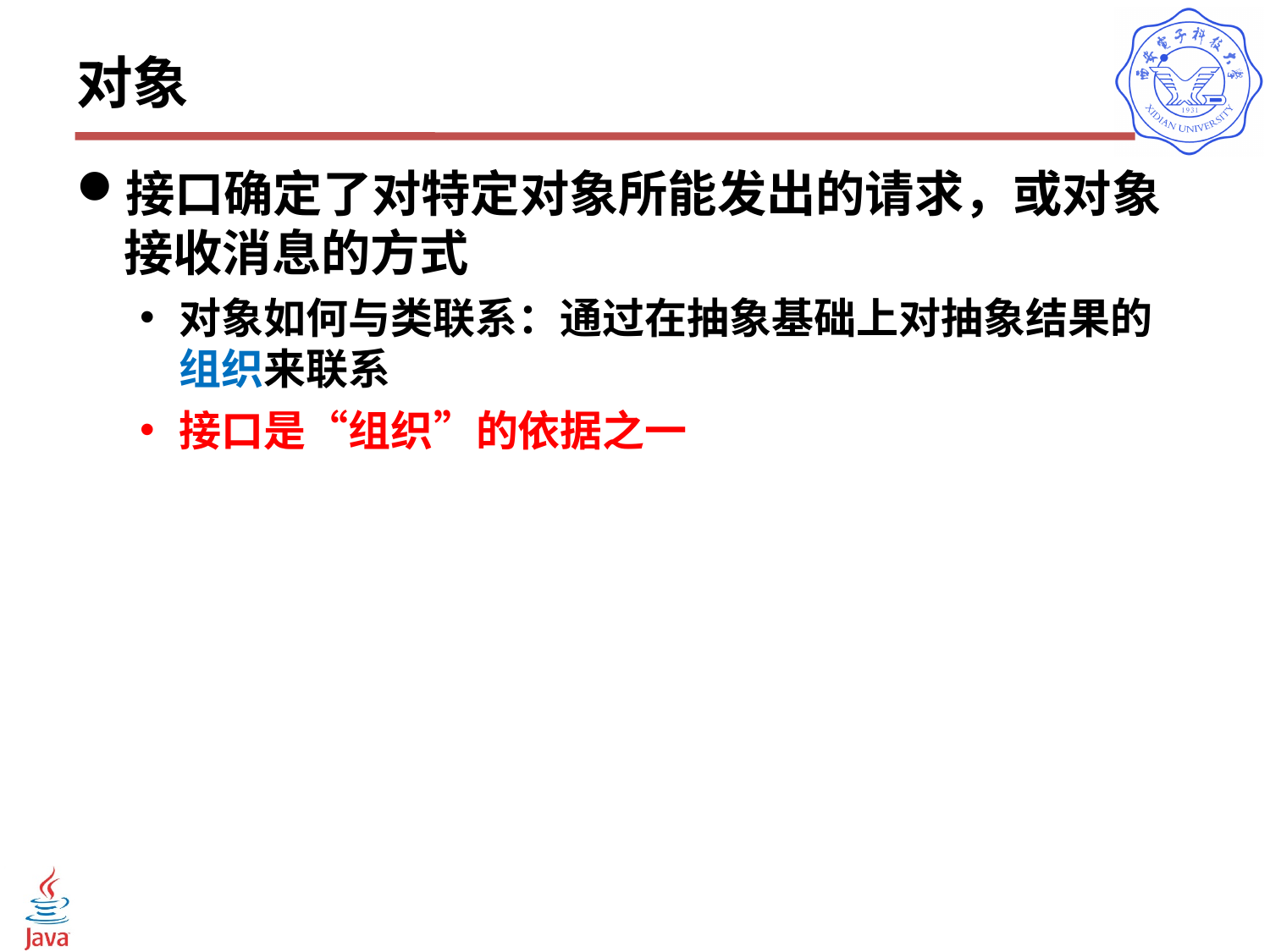

# 对象
接口确定了对特定对象所能发出的请求，或对象接收消息的方式
对象如何与类联系：通过在抽象基础上对抽象结果的组织来联系
接口是“组织”的依据之一